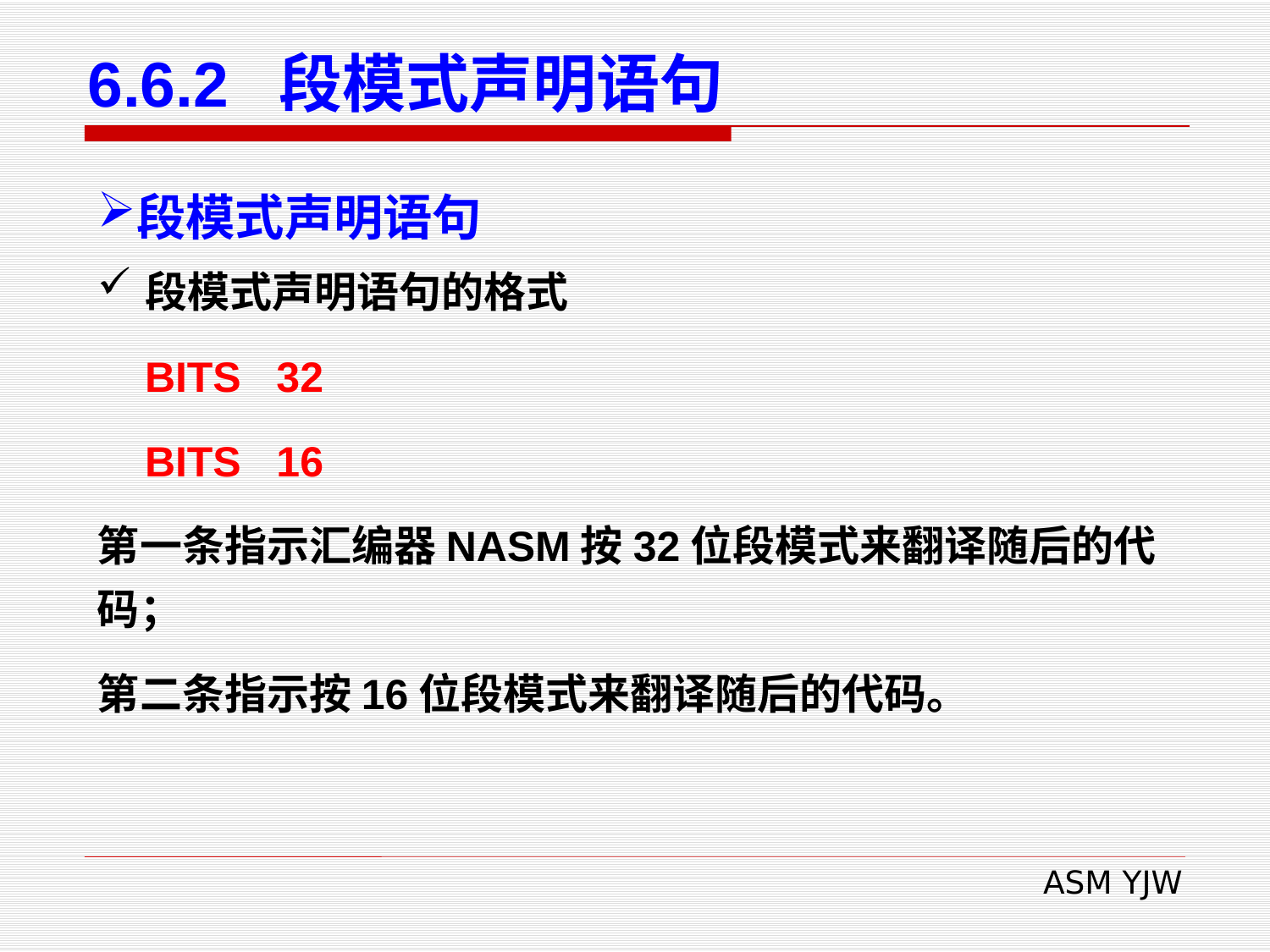

# 6.6.2  段模式声明语句
段模式声明语句
段模式声明语句的格式
    BITS   32
    BITS   16
第一条指示汇编器NASM按32位段模式来翻译随后的代码；
第二条指示按16位段模式来翻译随后的代码。